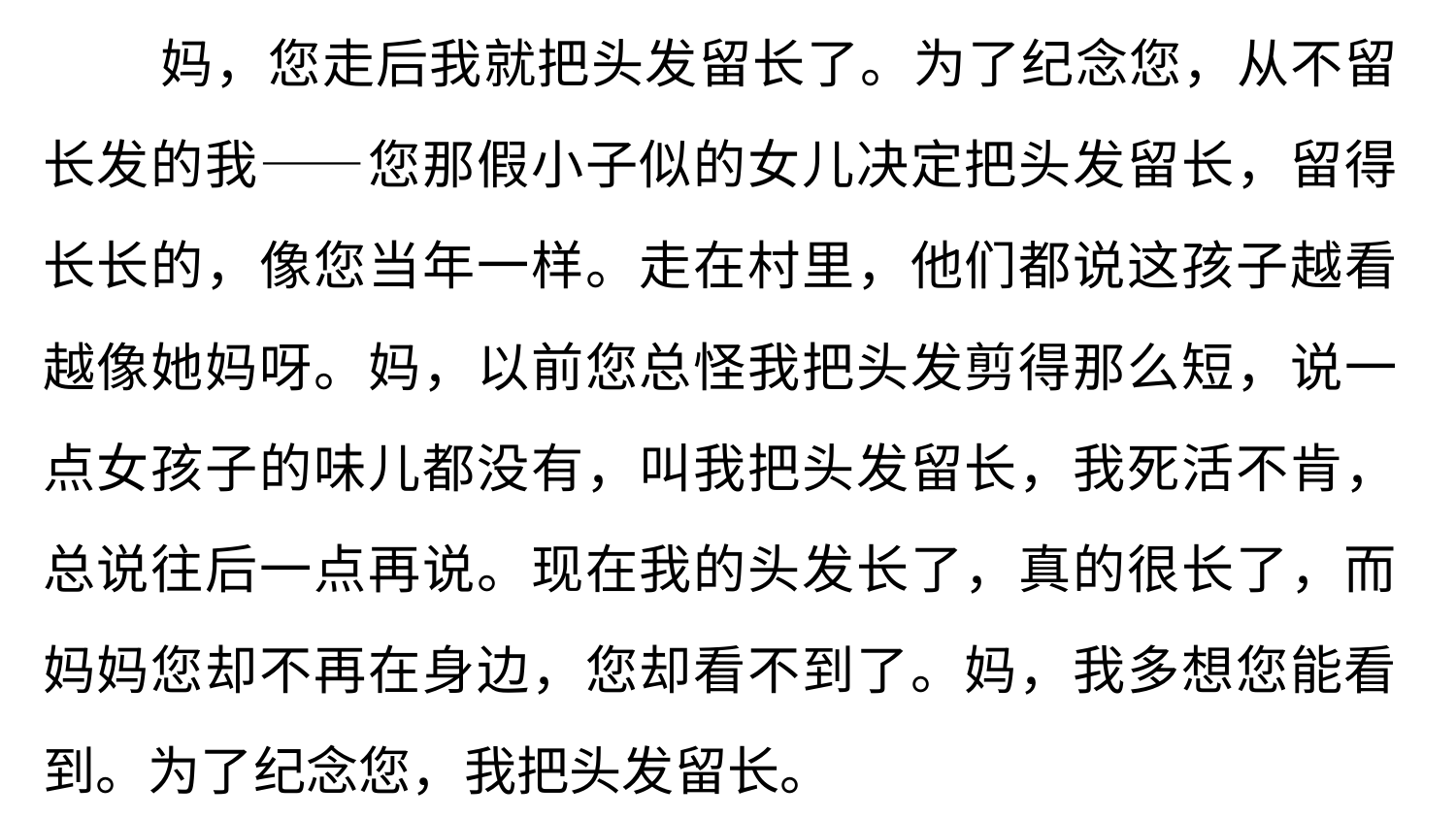

妈，您走后我就把头发留长了。为了纪念您，从不留长发的我——您那假小子似的女儿决定把头发留长，留得长长的，像您当年一样。走在村里，他们都说这孩子越看越像她妈呀。妈，以前您总怪我把头发剪得那么短，说一点女孩子的味儿都没有，叫我把头发留长，我死活不肯，总说往后一点再说。现在我的头发长了，真的很长了，而妈妈您却不再在身边，您却看不到了。妈，我多想您能看到。为了纪念您，我把头发留长。